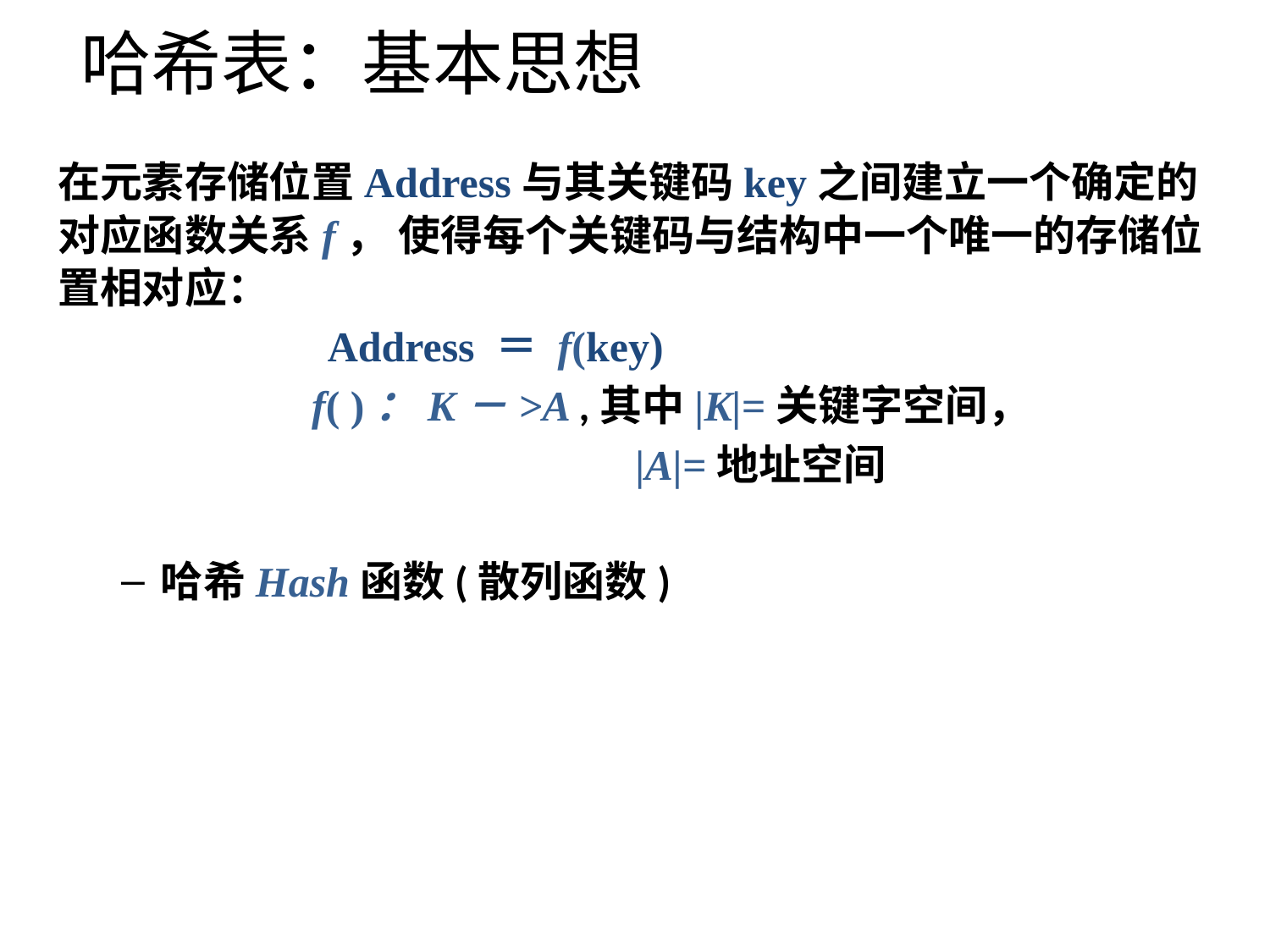

# 哈希表：基本思想
在元素存储位置Address与其关键码key之间建立一个确定的对应函数关系f， 使得每个关键码与结构中一个唯一的存储位置相对应：
		         Address ＝ f(key)
                  f( )：K－>A ,其中|K|=关键字空间，
                                                      |A|=地址空间

哈希Hash函数(散列函数)